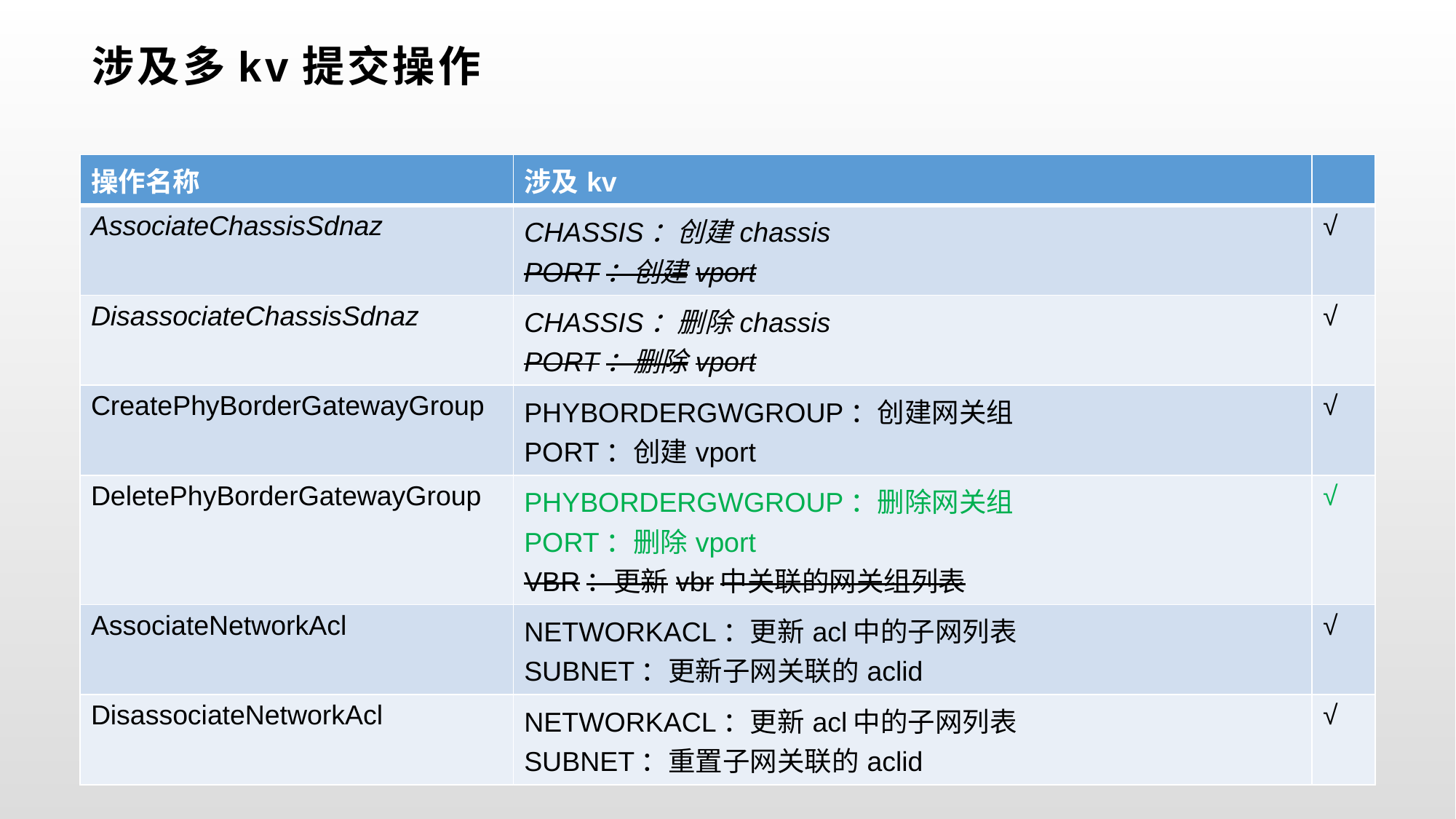

# 涉及多kv提交操作
| 操作名称 | 涉及kv |  |
| --- | --- | --- |
| AssociateChassisSdnaz | CHASSIS：创建chassis PORT：创建vport | √ |
| DisassociateChassisSdnaz | CHASSIS：删除chassis PORT：删除vport | √ |
| CreatePhyBorderGatewayGroup | PHYBORDERGWGROUP：创建网关组 PORT：创建vport | √ |
| DeletePhyBorderGatewayGroup | PHYBORDERGWGROUP：删除网关组 PORT：删除vport VBR：更新vbr中关联的网关组列表 | √ |
| AssociateNetworkAcl | NETWORKACL：更新acl中的子网列表 SUBNET：更新子网关联的aclid | √ |
| DisassociateNetworkAcl | NETWORKACL：更新acl中的子网列表 SUBNET：重置子网关联的aclid | √ |